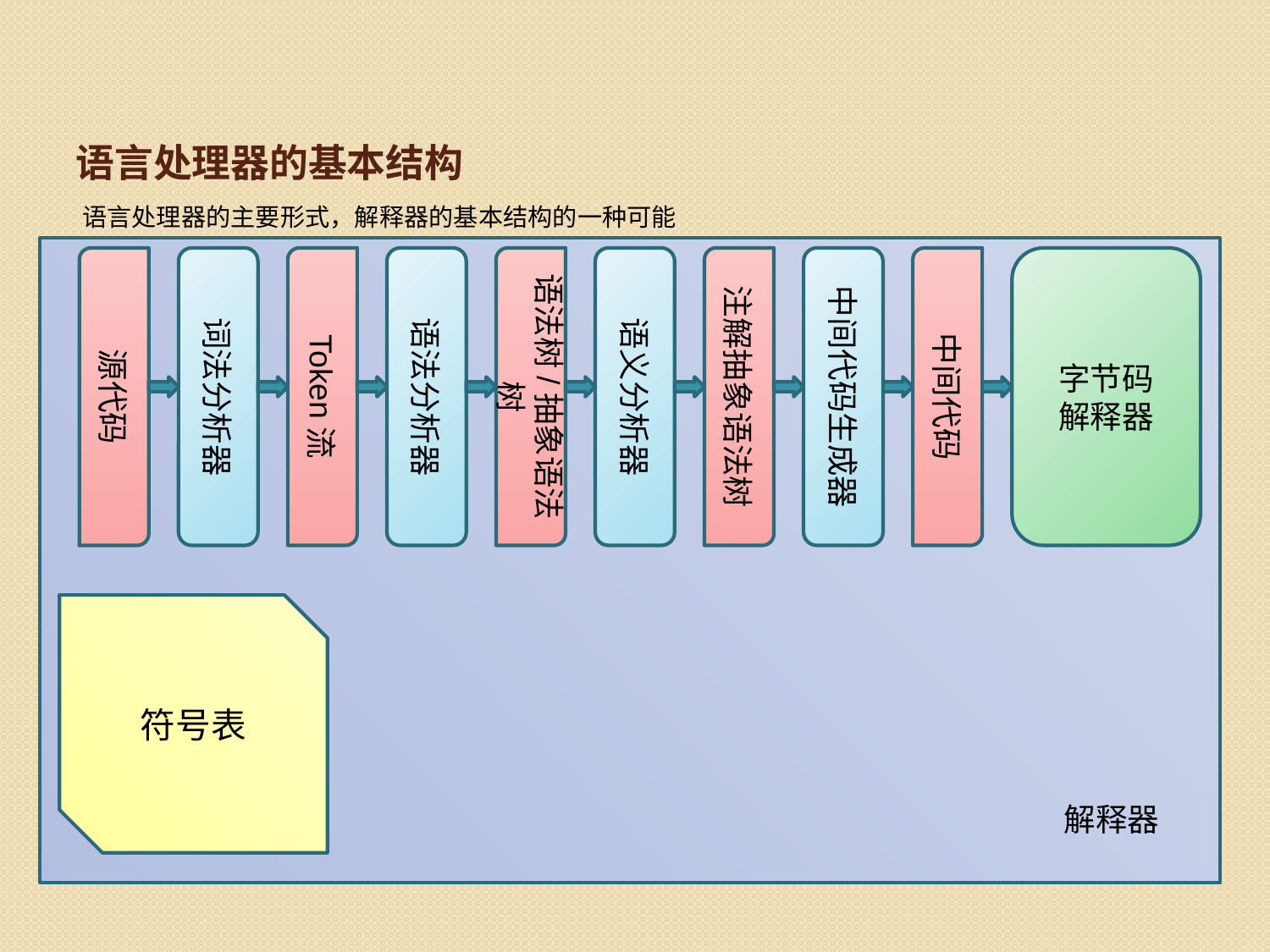

# 语言处理器的基本结构
语言处理器的主要形式，解释器的基本结构的一种可能

源代码
词法分析器
Token流
语法分析器
语法树/抽象语法树
语义分析器
注解抽象语法树
中间代码生成器
中间代码
字节码
解释器

符号表
解释器